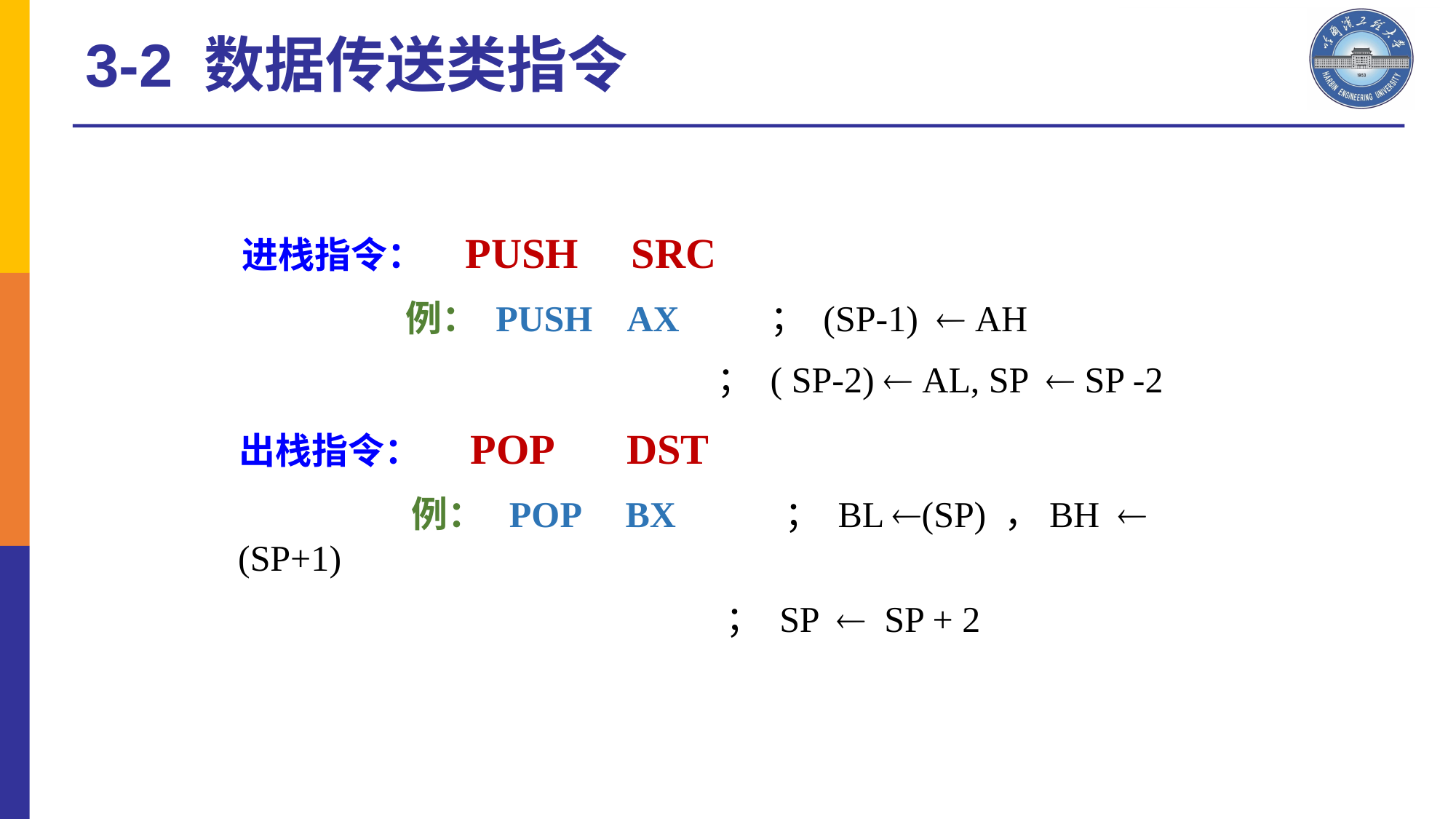

3-2 数据传送类指令
     进栈指令：    PUSH     SRC
                         例： PUSH    AX         ； (SP-1)  ← AH
                                                               ； ( SP-2) ← AL, SP  ← SP -2
出栈指令：     POP       DST
                    例：  POP     BX           ； BL ←(SP) ，BH  ←  (SP+1)
                                                                ； SP  ←  SP + 2